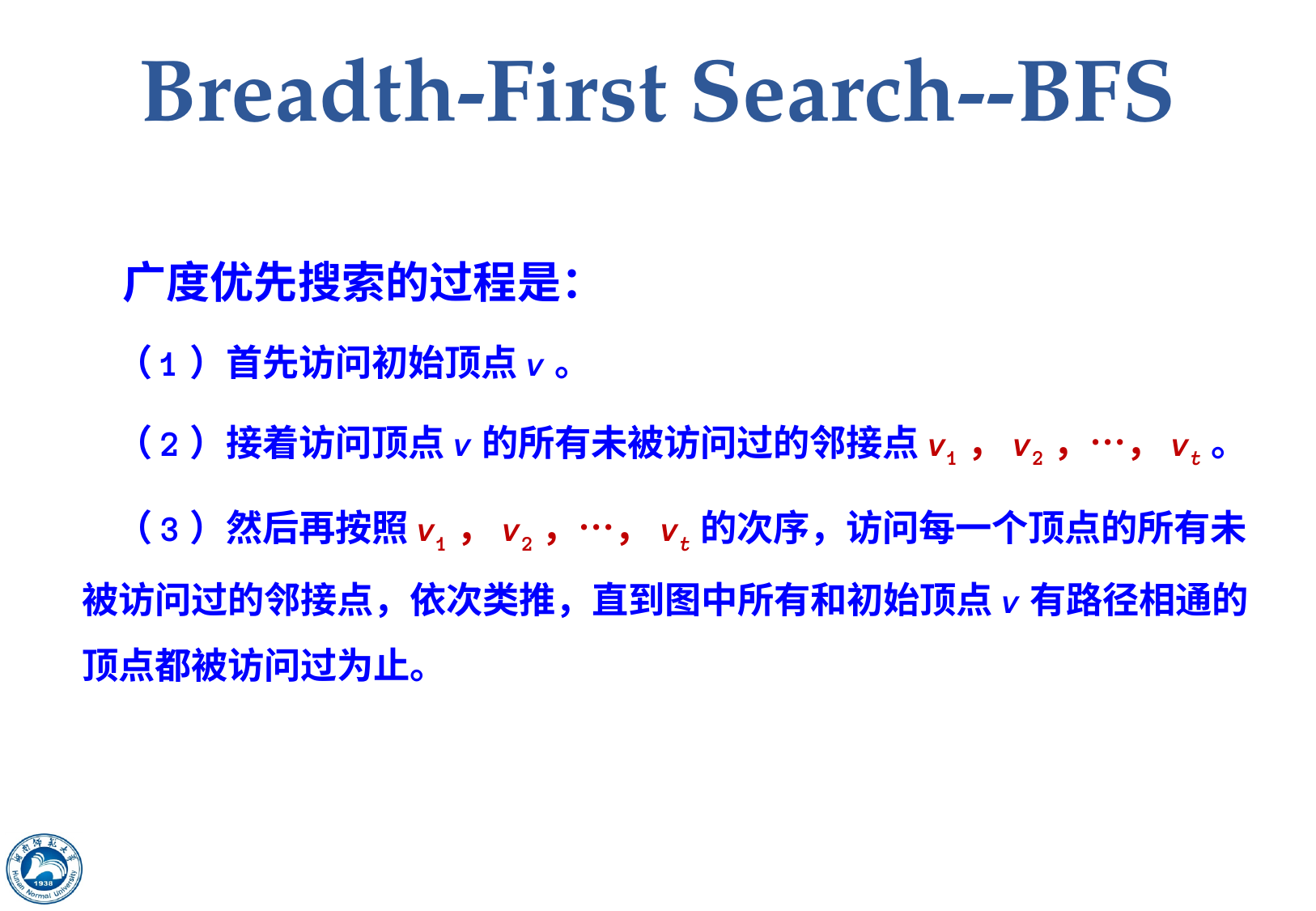

Breadth-First Search--BFS
   广度优先搜索的过程是：
   （1）首先访问初始顶点v。
   （2）接着访问顶点v的所有未被访问过的邻接点v1，v2，…，vt。
   （3）然后再按照v1，v2，…，vt的次序，访问每一个顶点的所有未被访问过的邻接点，依次类推，直到图中所有和初始顶点v有路径相通的顶点都被访问过为止。